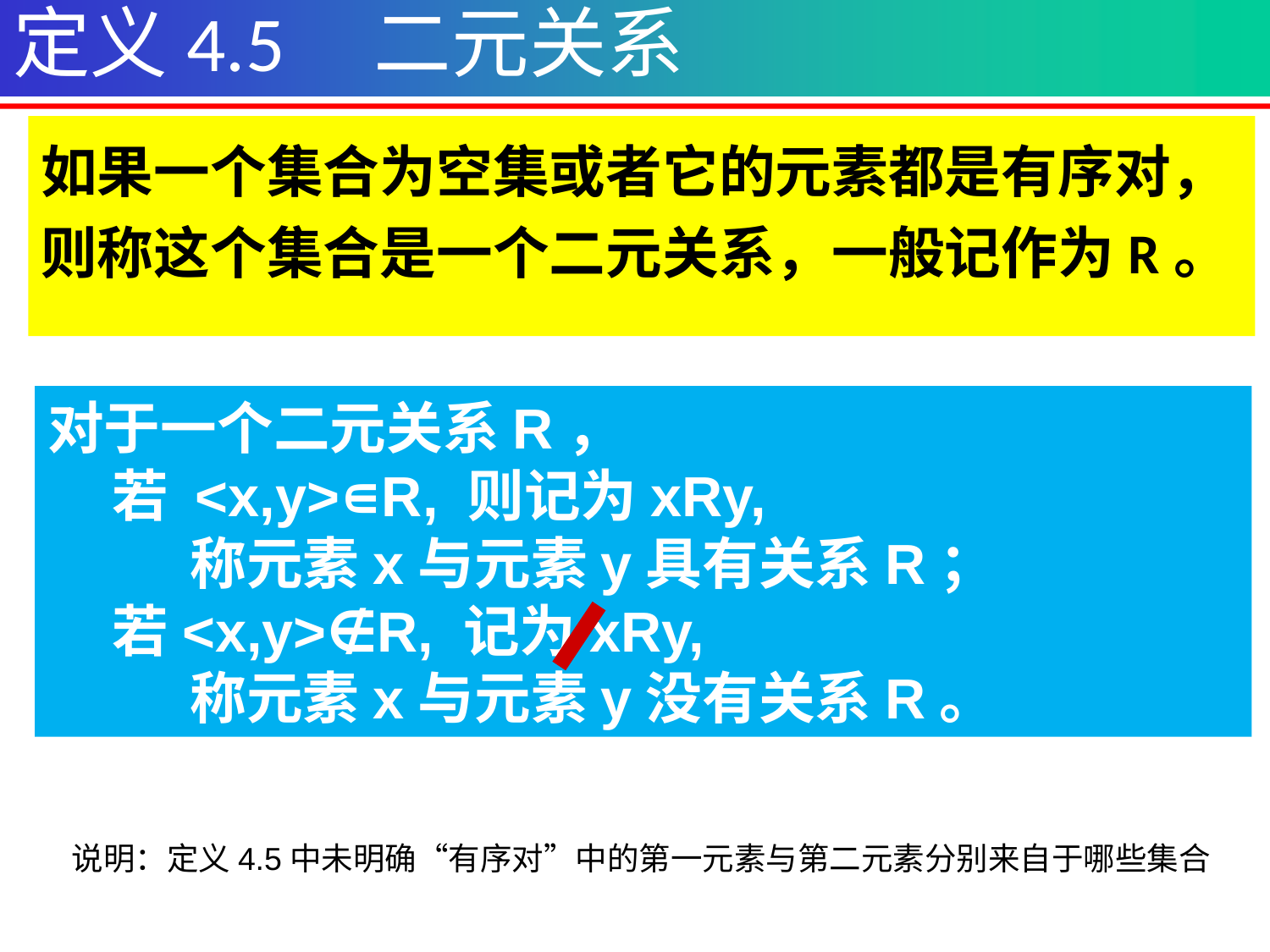

定义4.5    二元关系
如果一个集合为空集或者它的元素都是有序对，则称这个集合是一个二元关系，一般记作为R。
对于一个二元关系R，
    若 <x,y>∊R, 则记为xRy,
          称元素x与元素y具有关系R；
    若<x,y>∉R, 记为xRy,
          称元素x与元素y没有关系R。

说明：定义4.5中未明确“有序对”中的第一元素与第二元素分别来自于哪些集合